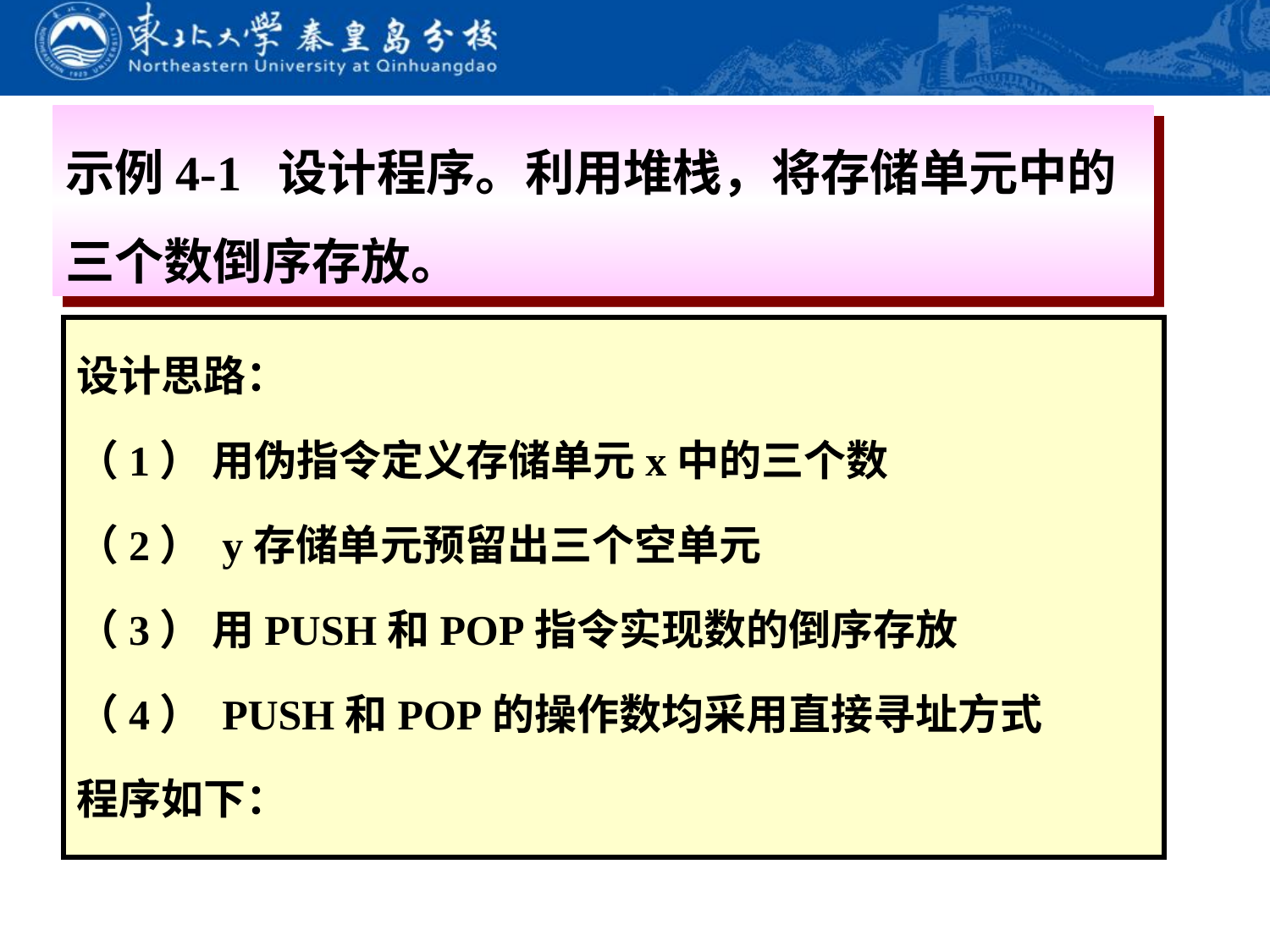

示例4-1  设计程序。利用堆栈，将存储单元中的三个数倒序存放。
设计思路：
（1） 用伪指令定义存储单元x中的三个数
（2） y存储单元预留出三个空单元
（3） 用PUSH和POP指令实现数的倒序存放
（4） PUSH和POP的操作数均采用直接寻址方式
程序如下：